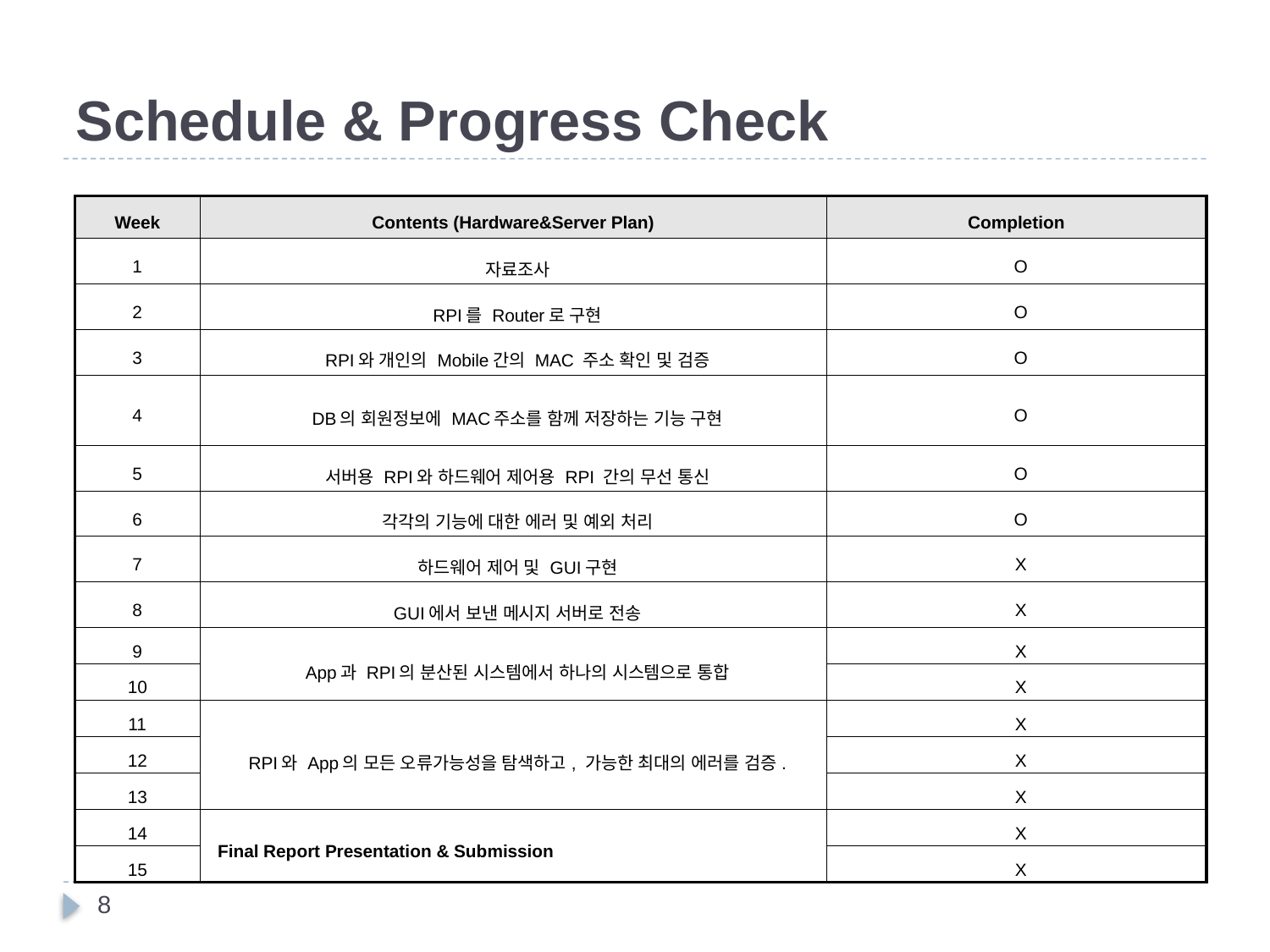

# Schedule & Progress Check
| Week | Contents (Hardware&Server Plan) | Completion |
| --- | --- | --- |
| 1 | 자료조사 | O |
| 2 | RPI를 Router로 구현 | O |
| 3 | RPI와 개인의 Mobile간의 MAC 주소 확인 및 검증 | O |
| 4 | DB의 회원정보에 MAC주소를 함께 저장하는 기능 구현 | O |
| 5 | 서버용 RPI와 하드웨어 제어용 RPI 간의 무선 통신 | O |
| 6 | 각각의 기능에 대한 에러 및 예외 처리 | O |
| 7 | 하드웨어 제어 및 GUI구현 | X |
| 8 | GUI에서 보낸 메시지 서버로 전송 | X |
| 9 | App과 RPI의 분산된 시스템에서 하나의 시스템으로 통합 | X |
| 10 |  | X |
| 11 | RPI와 App의 모든 오류가능성을 탐색하고, 가능한 최대의 에러를 검증. | X |
| 12 |  | X |
| 13 |  | X |
| 14 | Final Report Presentation & Submission | X |
| 15 |  | X |
8